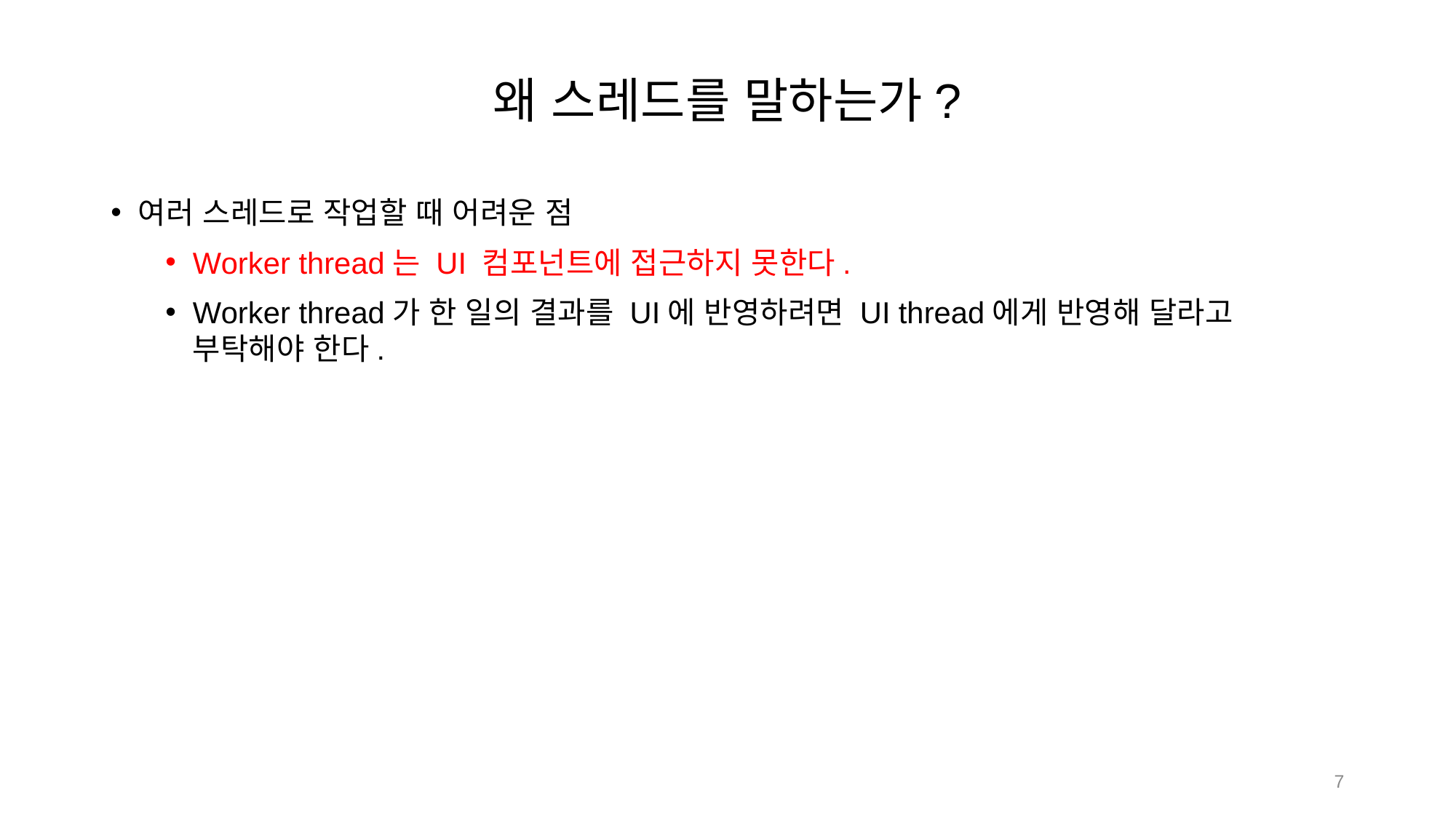

# 왜 스레드를 말하는가?
여러 스레드로 작업할 때 어려운 점
Worker thread는 UI 컴포넌트에 접근하지 못한다.
Worker thread가 한 일의 결과를 UI에 반영하려면 UI thread에게 반영해 달라고 부탁해야 한다.

7